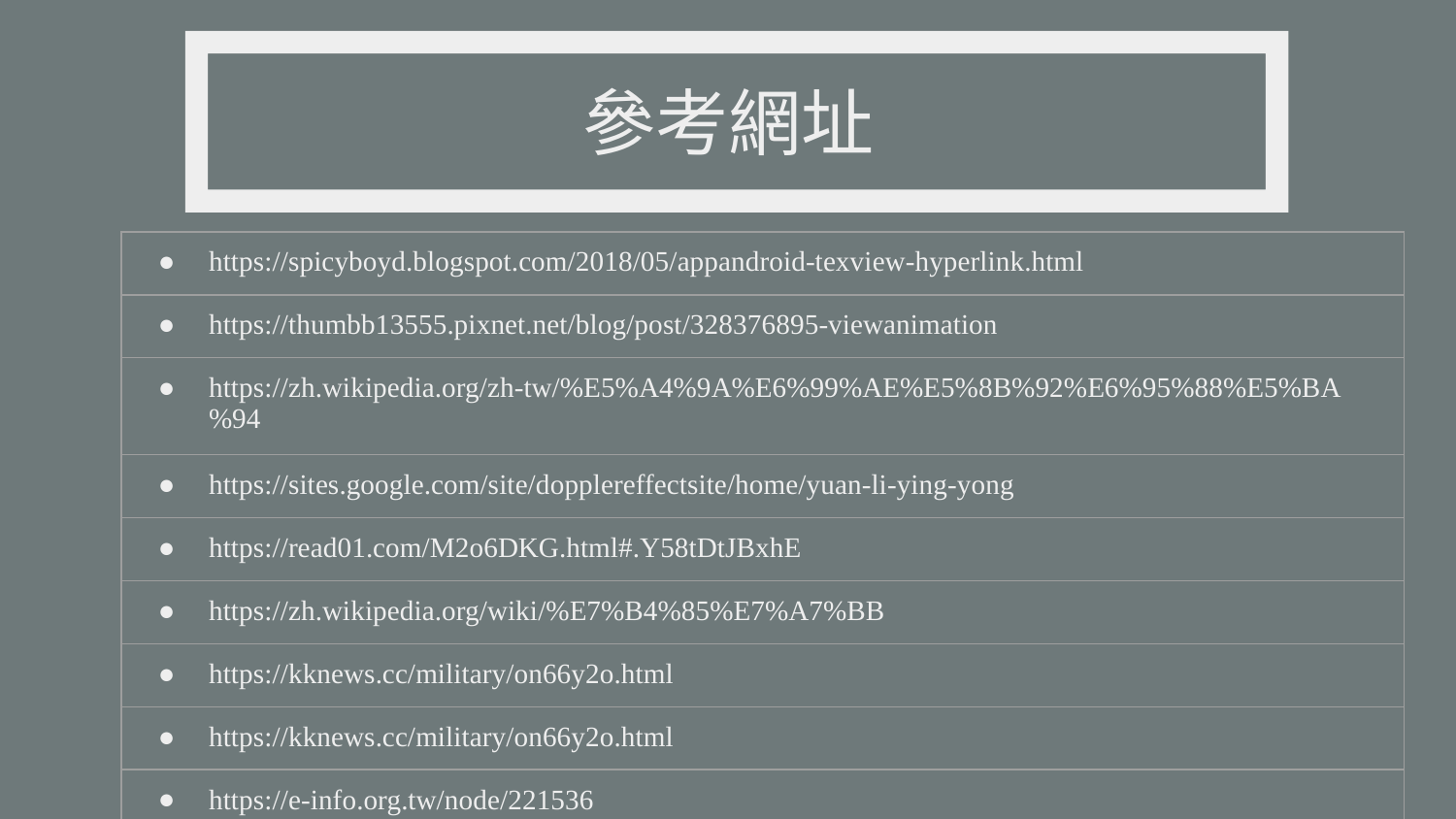

參考網址
| https://spicyboyd.blogspot.com/2018/05/appandroid-texview-hyperlink.html |
| --- |
| https://thumbb13555.pixnet.net/blog/post/328376895-viewanimation |
| https://zh.wikipedia.org/zh-tw/%E5%A4%9A%E6%99%AE%E5%8B%92%E6%95%88%E5%BA%94 |
| https://sites.google.com/site/dopplereffectsite/home/yuan-li-ying-yong |
| https://read01.com/M2o6DKG.html#.Y58tDtJBxhE |
| https://zh.wikipedia.org/wiki/%E7%B4%85%E7%A7%BB |
| https://kknews.cc/military/on66y2o.html |
| https://kknews.cc/military/on66y2o.html |
| https://e-info.org.tw/node/221536 |